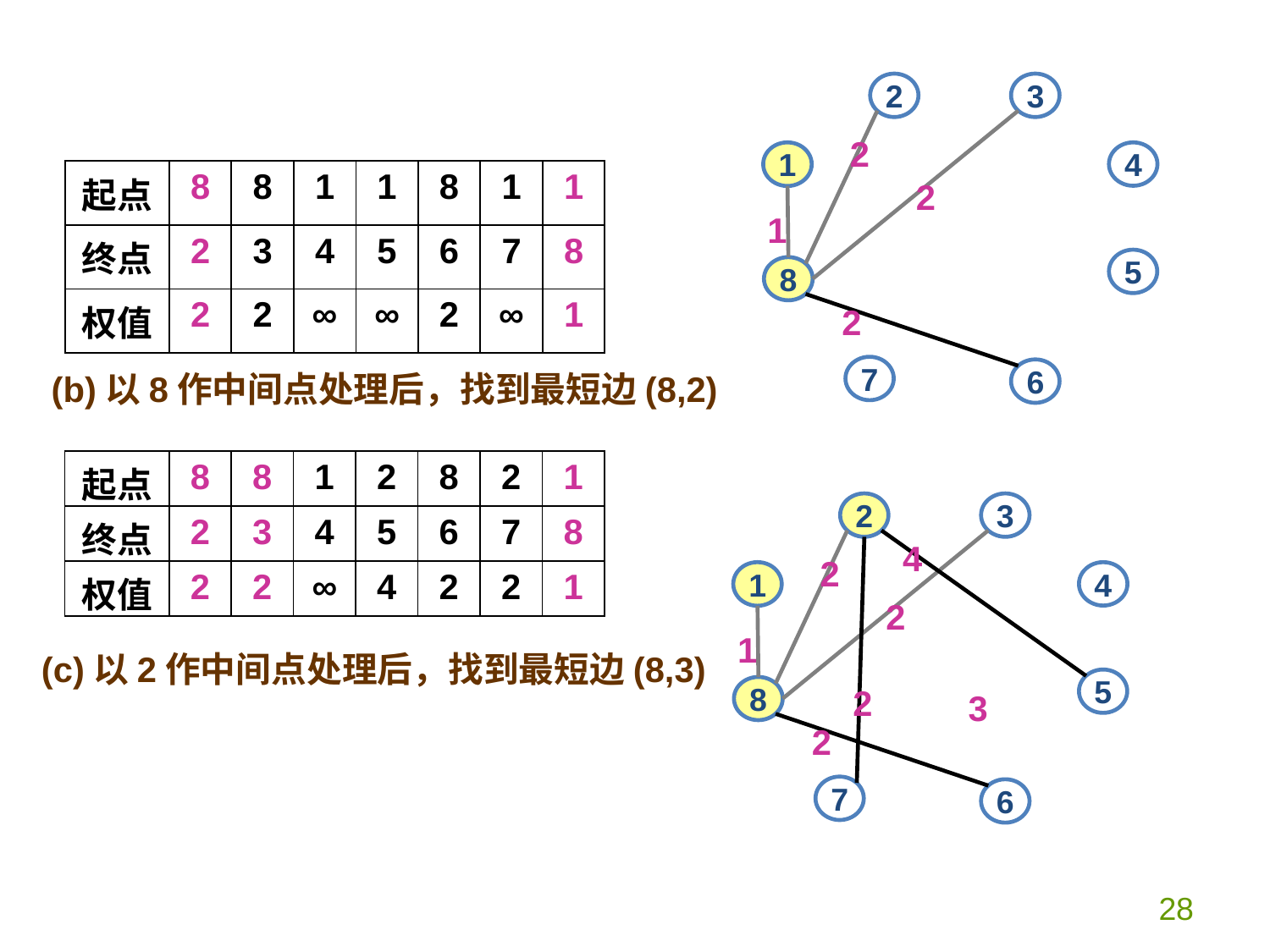

2
3
2
1
4
2
1
5
8
2
7
6
| 起点 | 8 | 8 | 1 | 1 | 8 | 1 | 1 |
| --- | --- | --- | --- | --- | --- | --- | --- |
| 终点 | 2 | 3 | 4 | 5 | 6 | 7 | 8 |
| 权值 | 2 | 2 | ∞ | ∞ | 2 | ∞ | 1 |
(b)以8作中间点处理后，找到最短边(8,2)
| 起点 | 8 | 8 | 1 | 2 | 8 | 2 | 1 |
| --- | --- | --- | --- | --- | --- | --- | --- |
| 终点 | 2 | 3 | 4 | 5 | 6 | 7 | 8 |
| 权值 | 2 | 2 | ∞ | 4 | 2 | 2 | 1 |
2
3
4
2
1
4
2
1
5
2
8
3
2
7
6
(c)以2作中间点处理后，找到最短边(8,3)
28